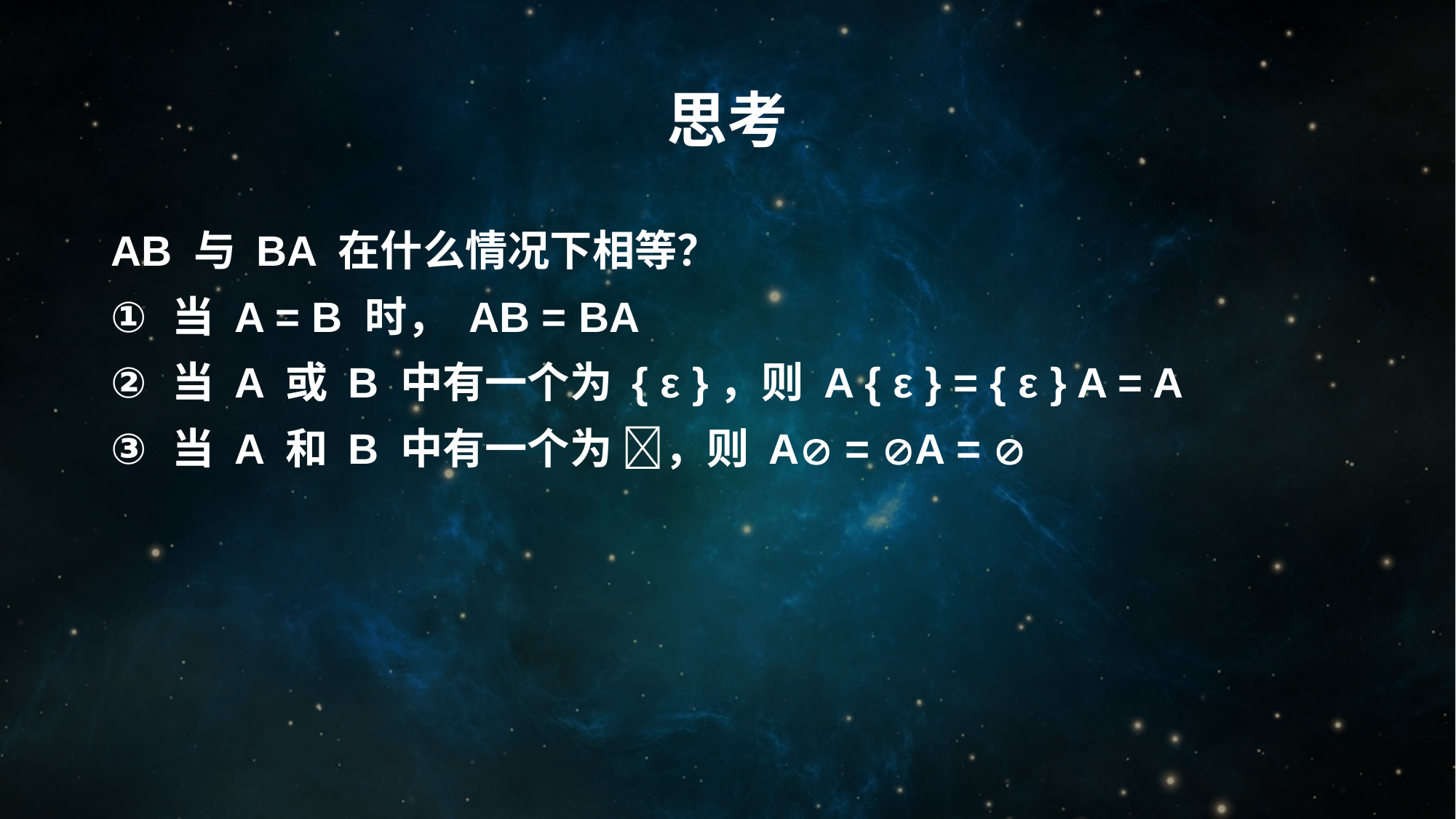

# 思考
AB 与 BA 在什么情况下相等？
当 A = B 时， AB = BA
当 A 或 B 中有一个为 { ε }，则 A { ε } = { ε } A = A
当 A 和 B 中有一个为 ∅，则 A∅ = ∅A = ∅